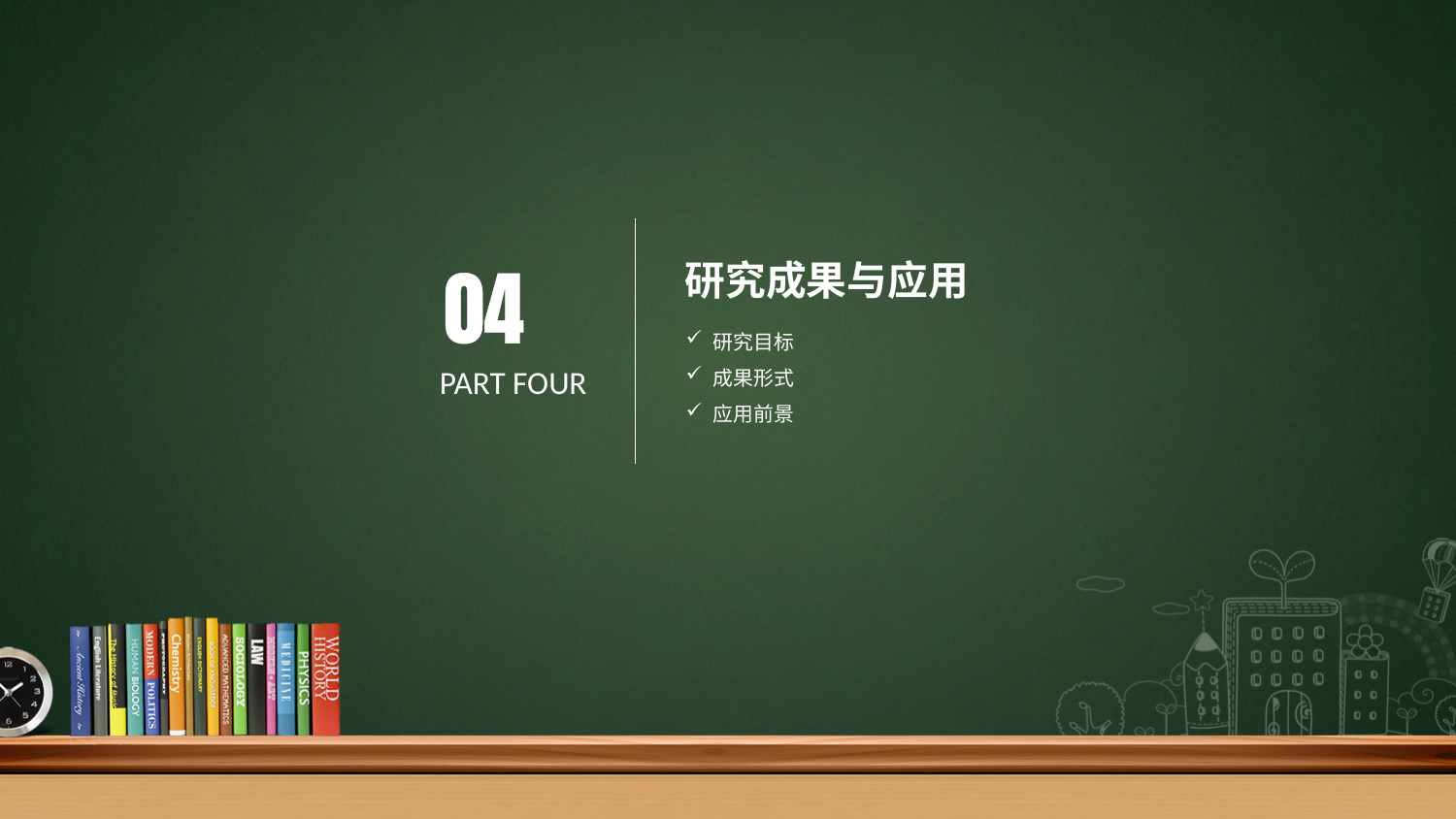

研究成果与应用
04
研究目标
成果形式
应用前景
PART FOUR